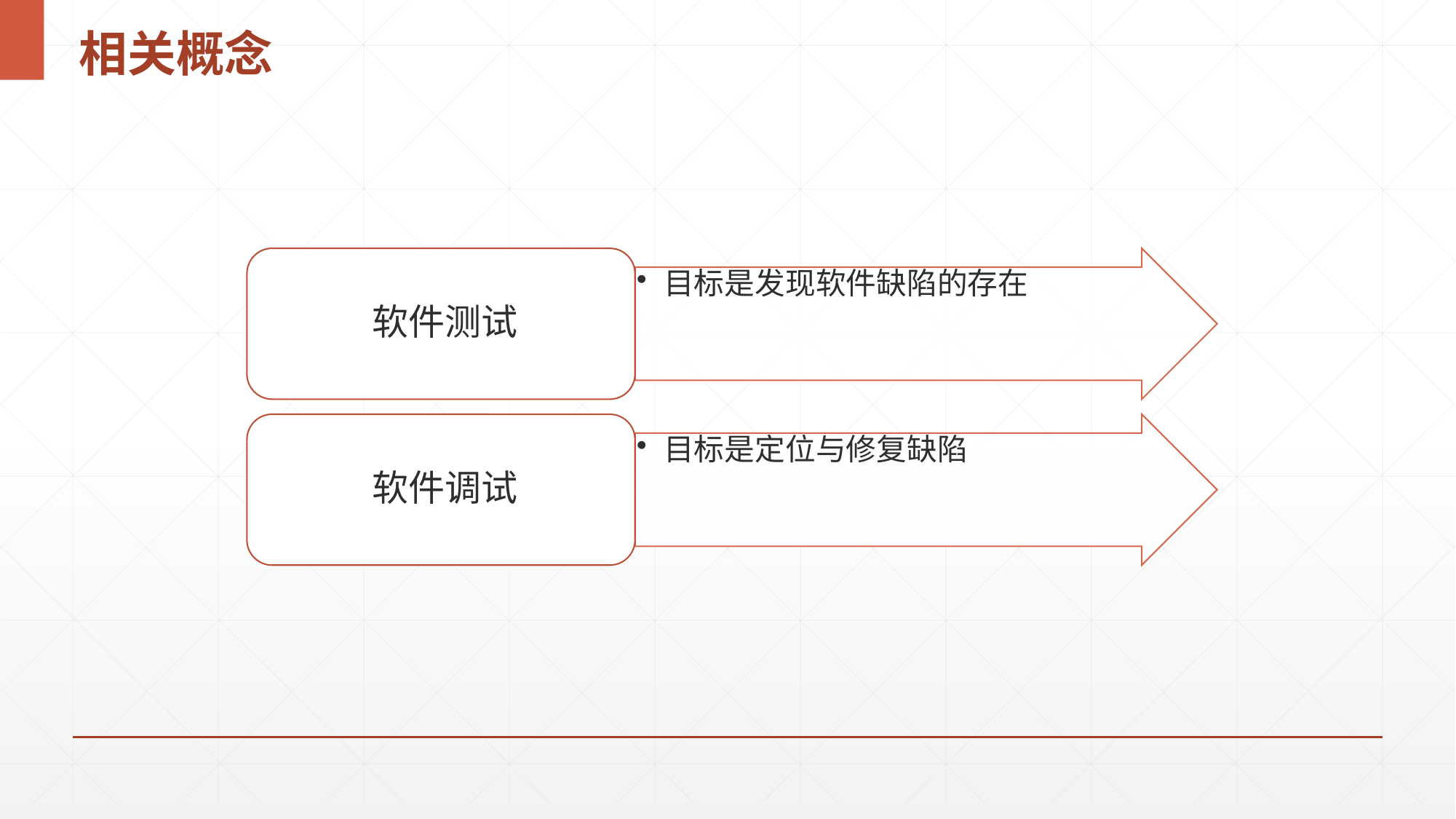

# 相关概念
目标是发现软件缺陷的存在
软件测试
目标是定位与修复缺陷
软件调试